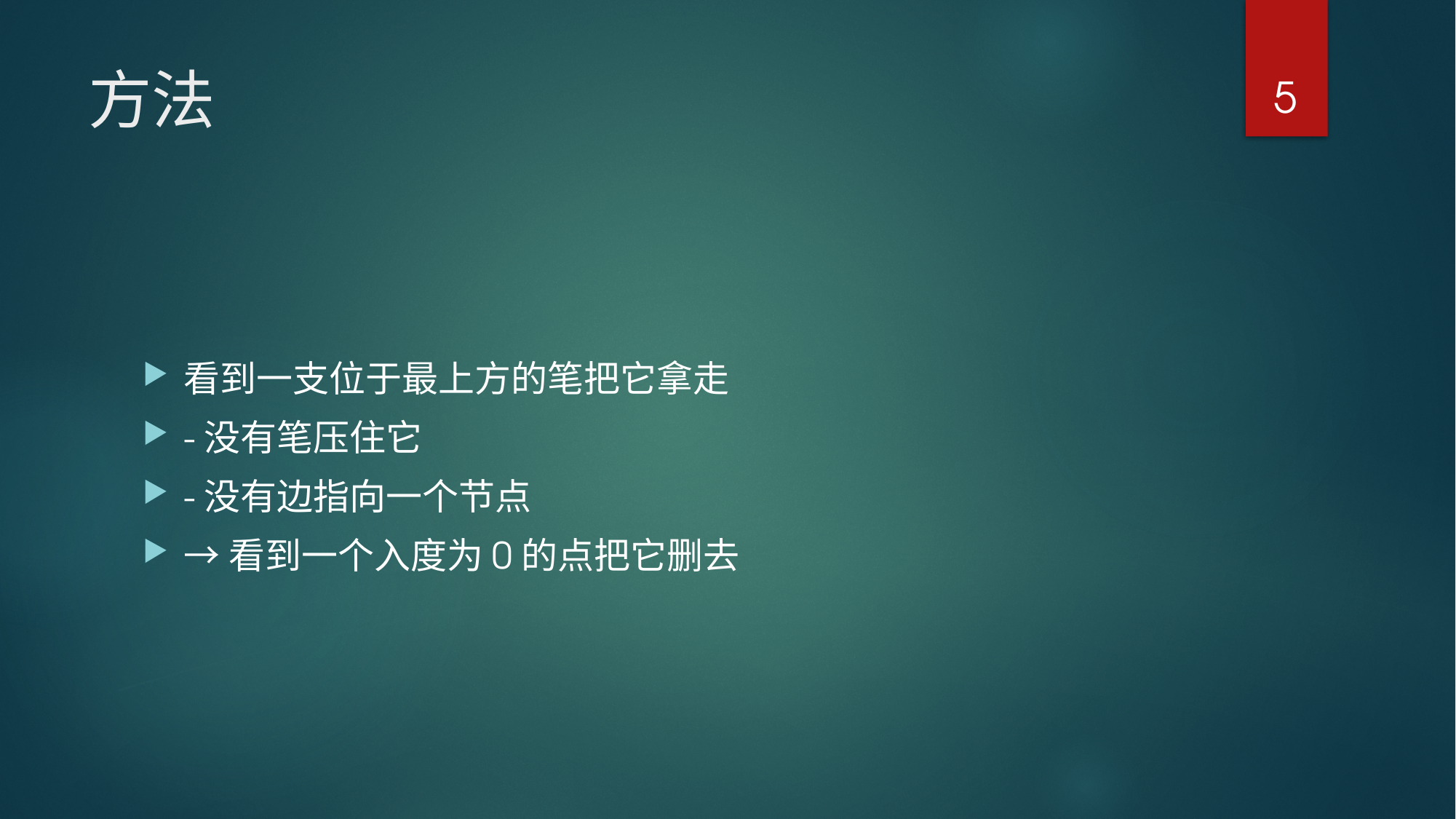

5
# 方法
看到一支位于最上方的笔把它拿走
-没有笔压住它
-没有边指向一个节点
→看到一个入度为0的点把它删去